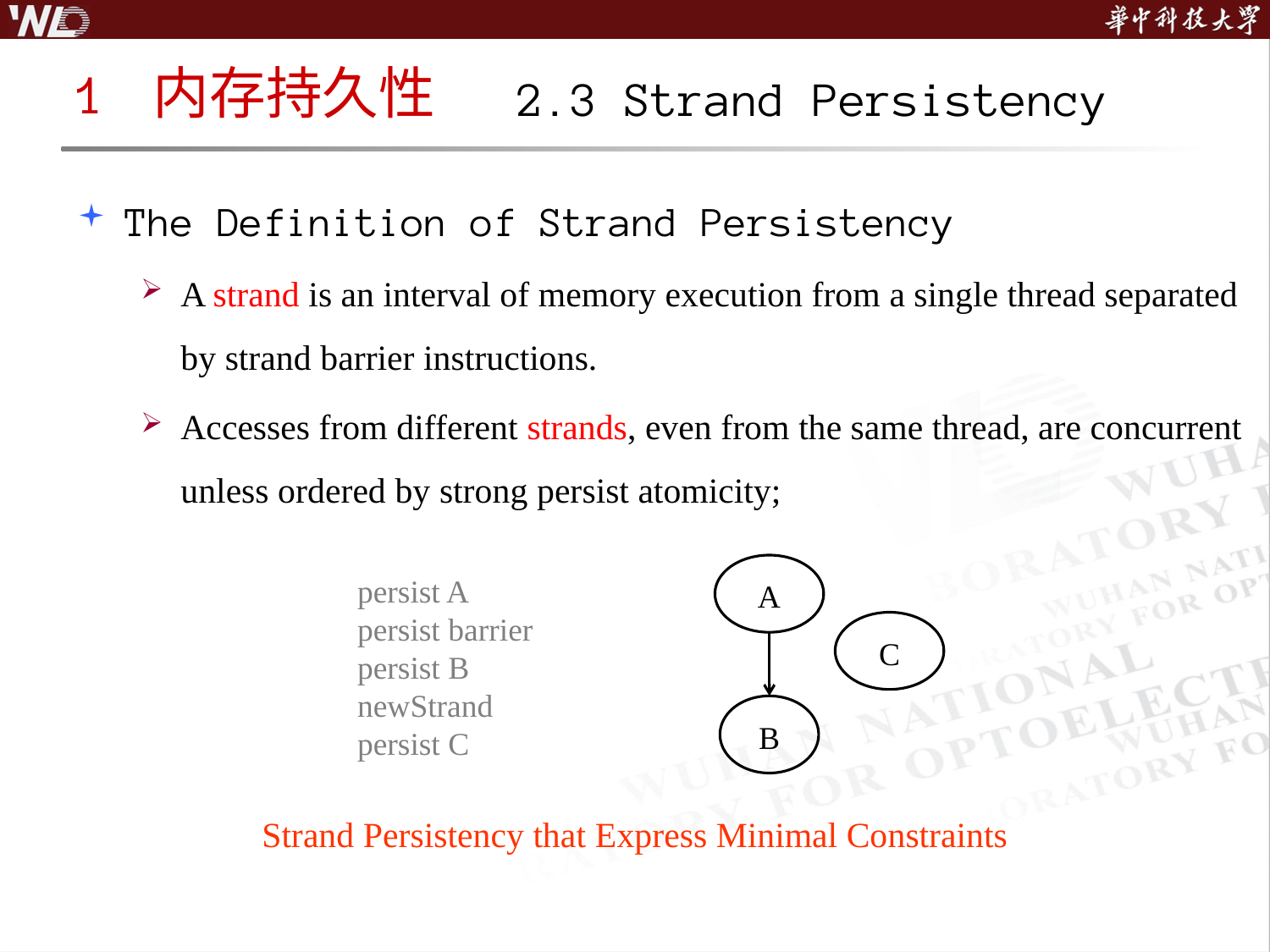

# 1 内存持久性
2.3 Strand Persistency
The Definition of Strand Persistency
A strand is an interval of memory execution from a single thread separated by strand barrier instructions.
Accesses from different strands, even from the same thread, are concurrent unless ordered by strong persist atomicity;

A
persist A
persist barrier
persist B
newStrand
persist C
C
B
Strand Persistency that Express Minimal Constraints